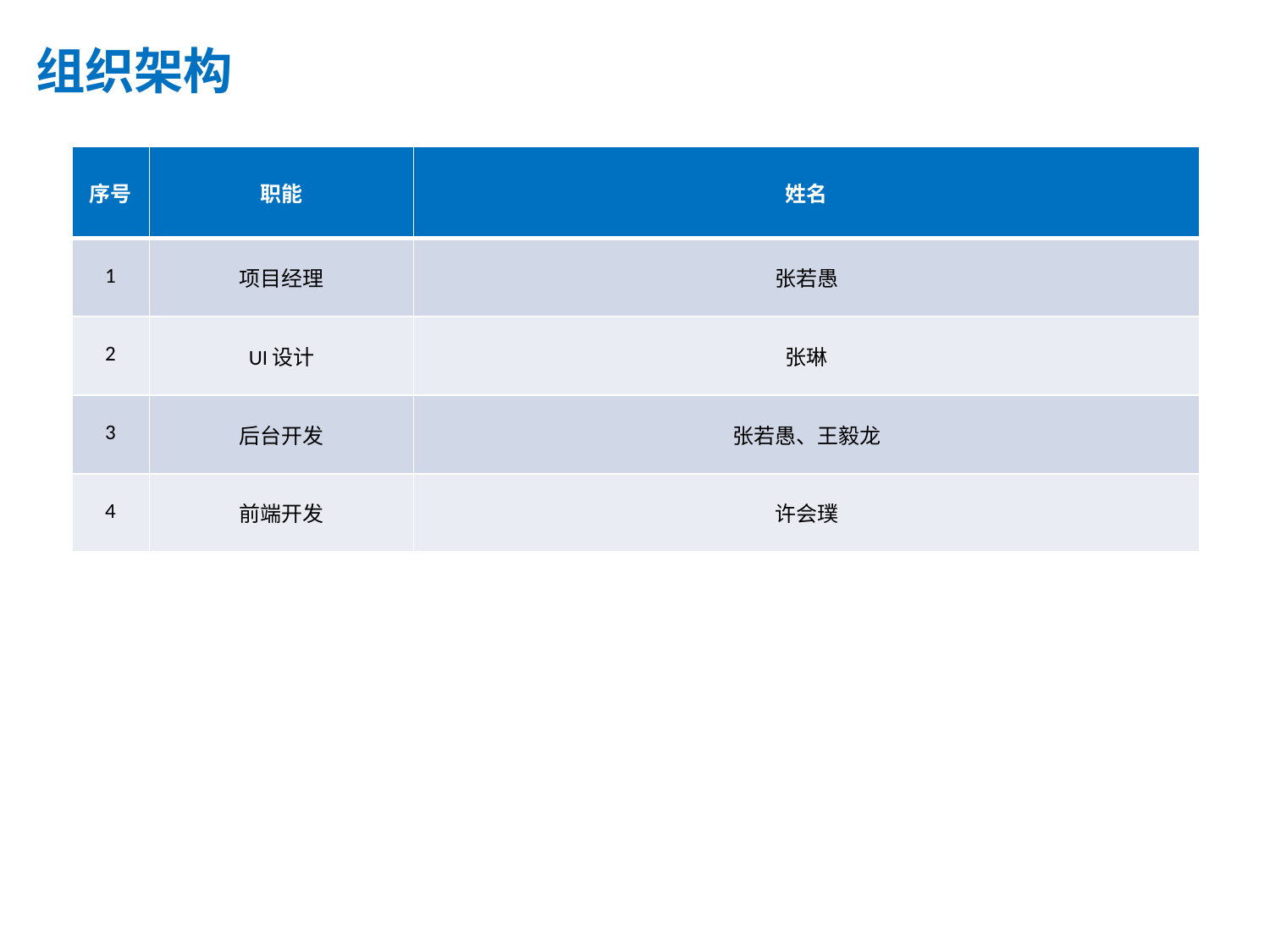

组织架构
| 序号 | 职能 | 姓名 |
| --- | --- | --- |
| 1 | 项目经理 | 张若愚 |
| 2 | UI设计 | 张琳 |
| 3 | 后台开发 | 张若愚、王毅龙 |
| 4 | 前端开发 | 许会璞 |